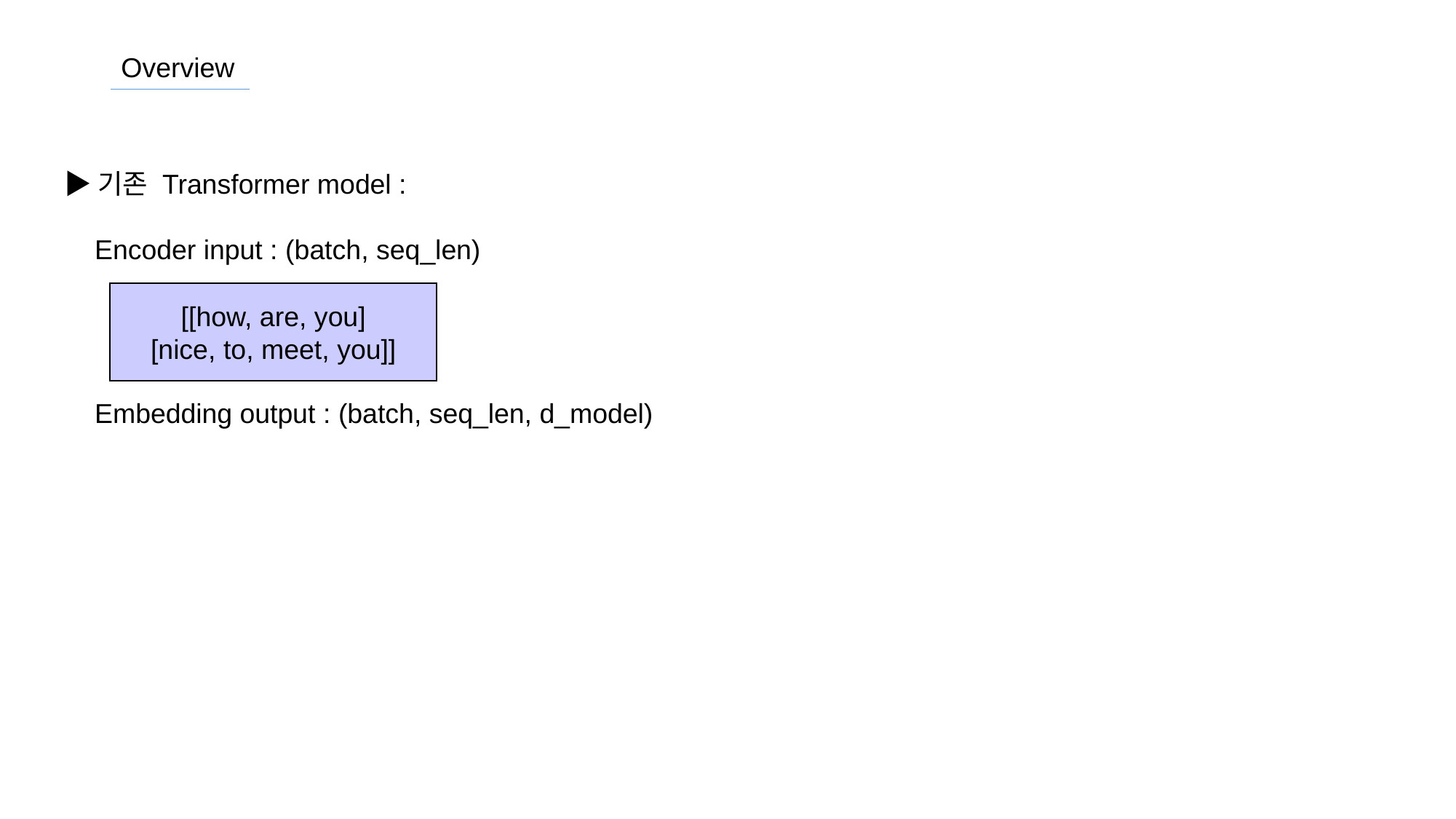

Overview
▶기존 Transformer model :

    Encoder input : (batch, seq_len)

    Embedding output : (batch, seq_len, d_model)

[[how, are, you]
[nice, to, meet, you]]